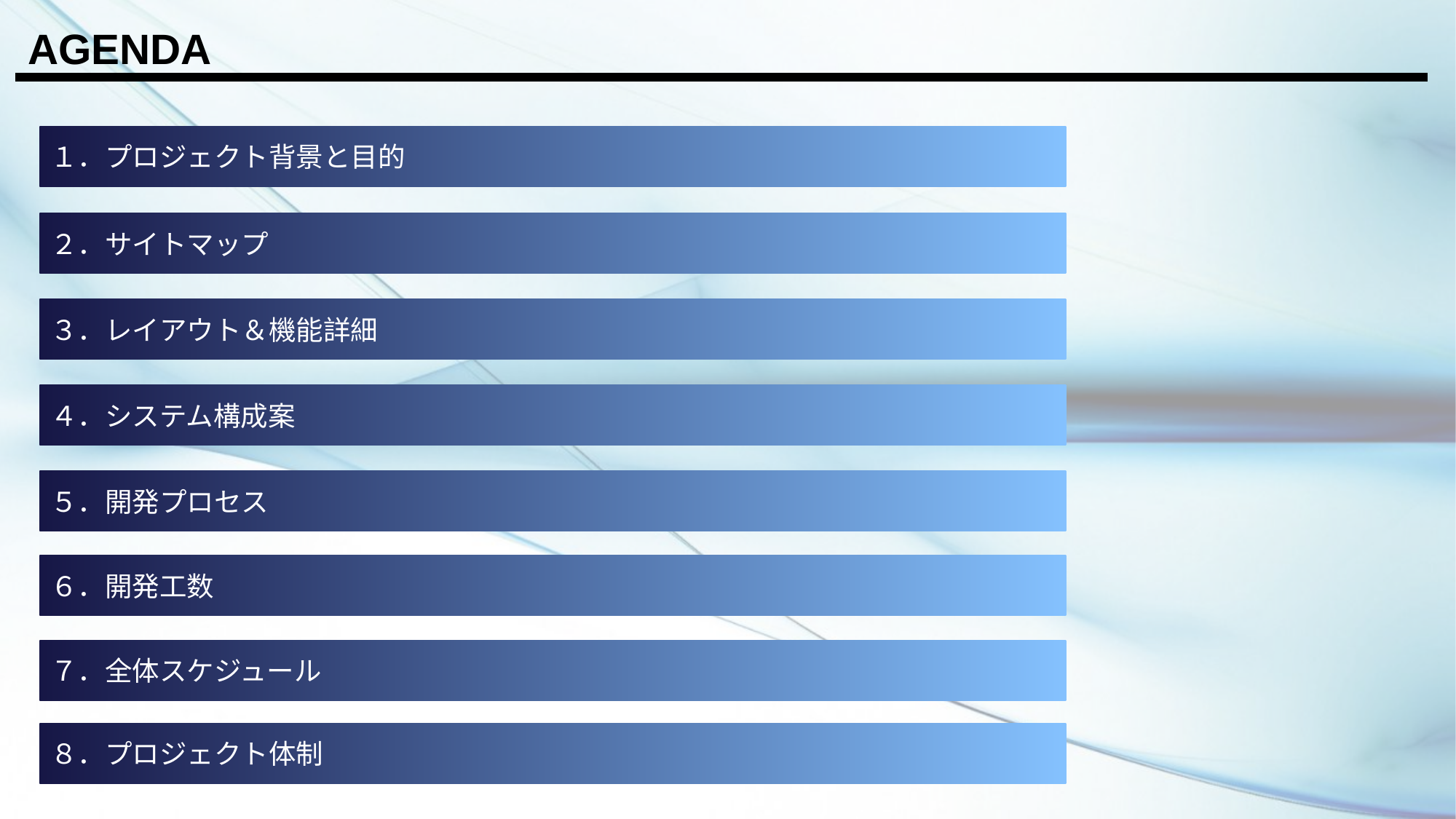

AGENDA
１．プロジェクト背景と目的
２．サイトマップ
３．レイアウト＆機能詳細
４．システム構成案
５．開発プロセス
６．開発工数
７．全体スケジュール
８．プロジェクト体制